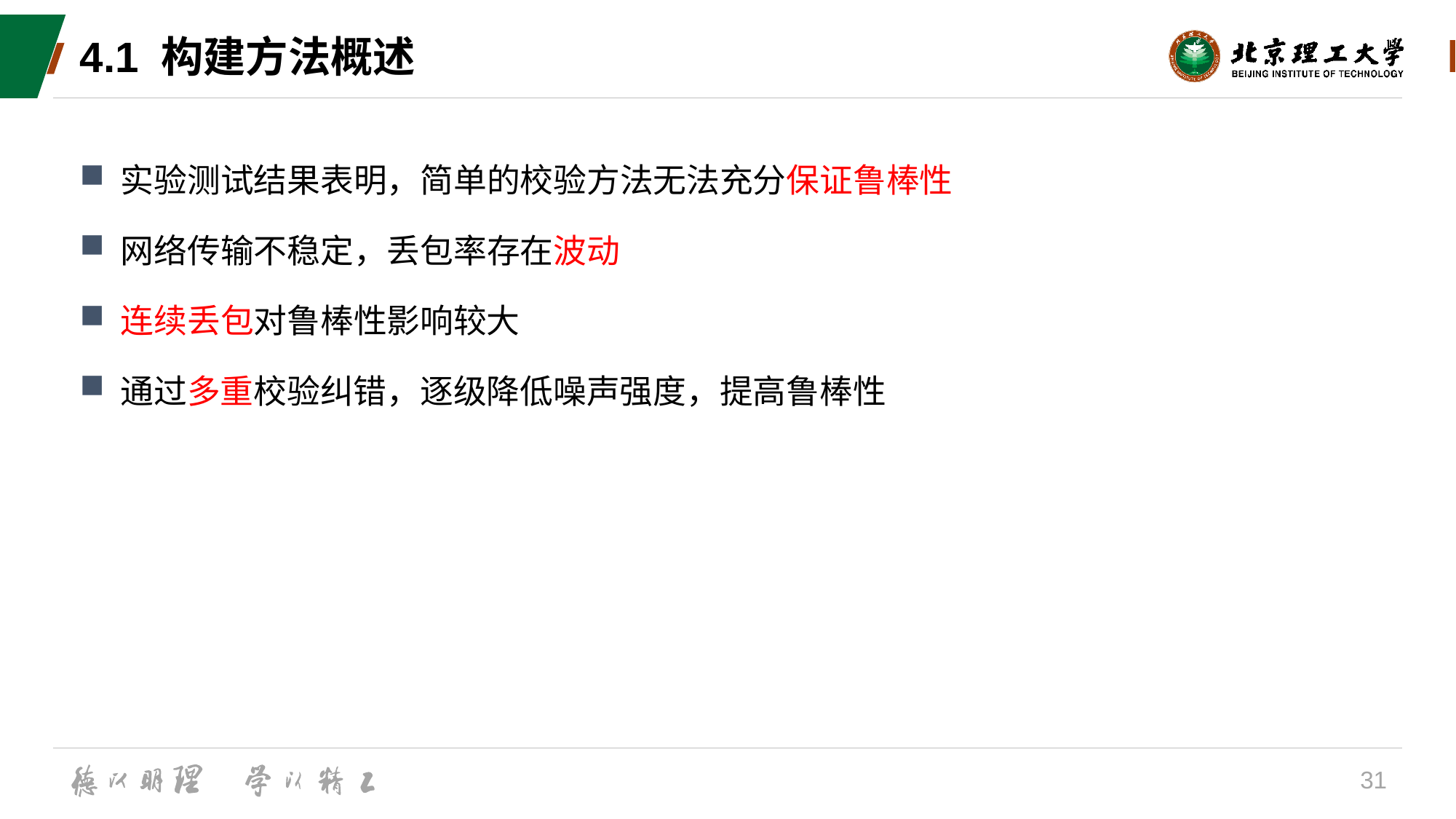

# 4.1 构建方法概述
实验测试结果表明，简单的校验方法无法充分保证鲁棒性
网络传输不稳定，丢包率存在波动
连续丢包对鲁棒性影响较大
通过多重校验纠错，逐级降低噪声强度，提高鲁棒性